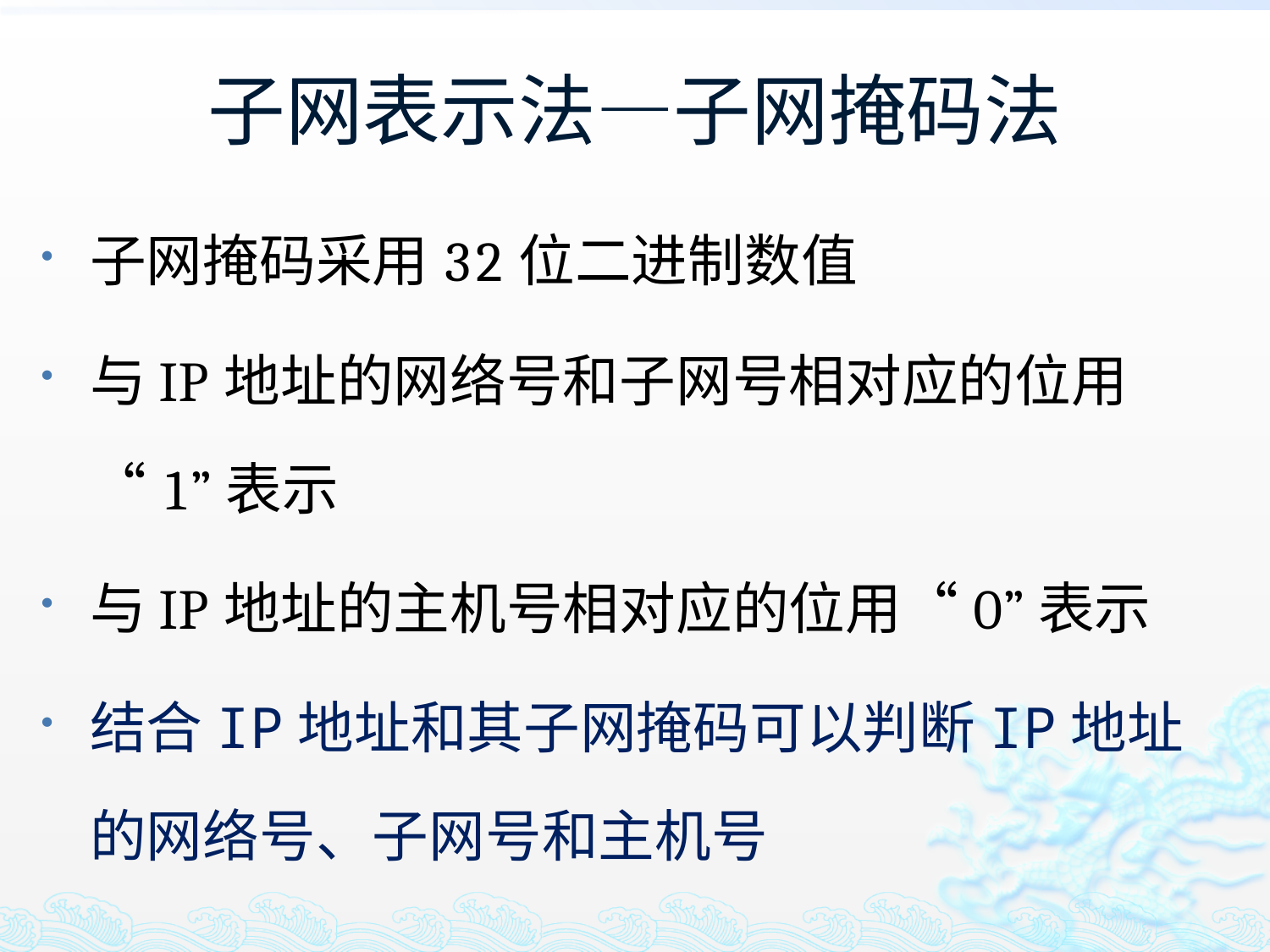

# 子网表示法—子网掩码法
子网掩码采用32位二进制数值
与IP地址的网络号和子网号相对应的位用“1”表示
与IP地址的主机号相对应的位用“0”表示
结合IP地址和其子网掩码可以判断IP地址的网络号、子网号和主机号